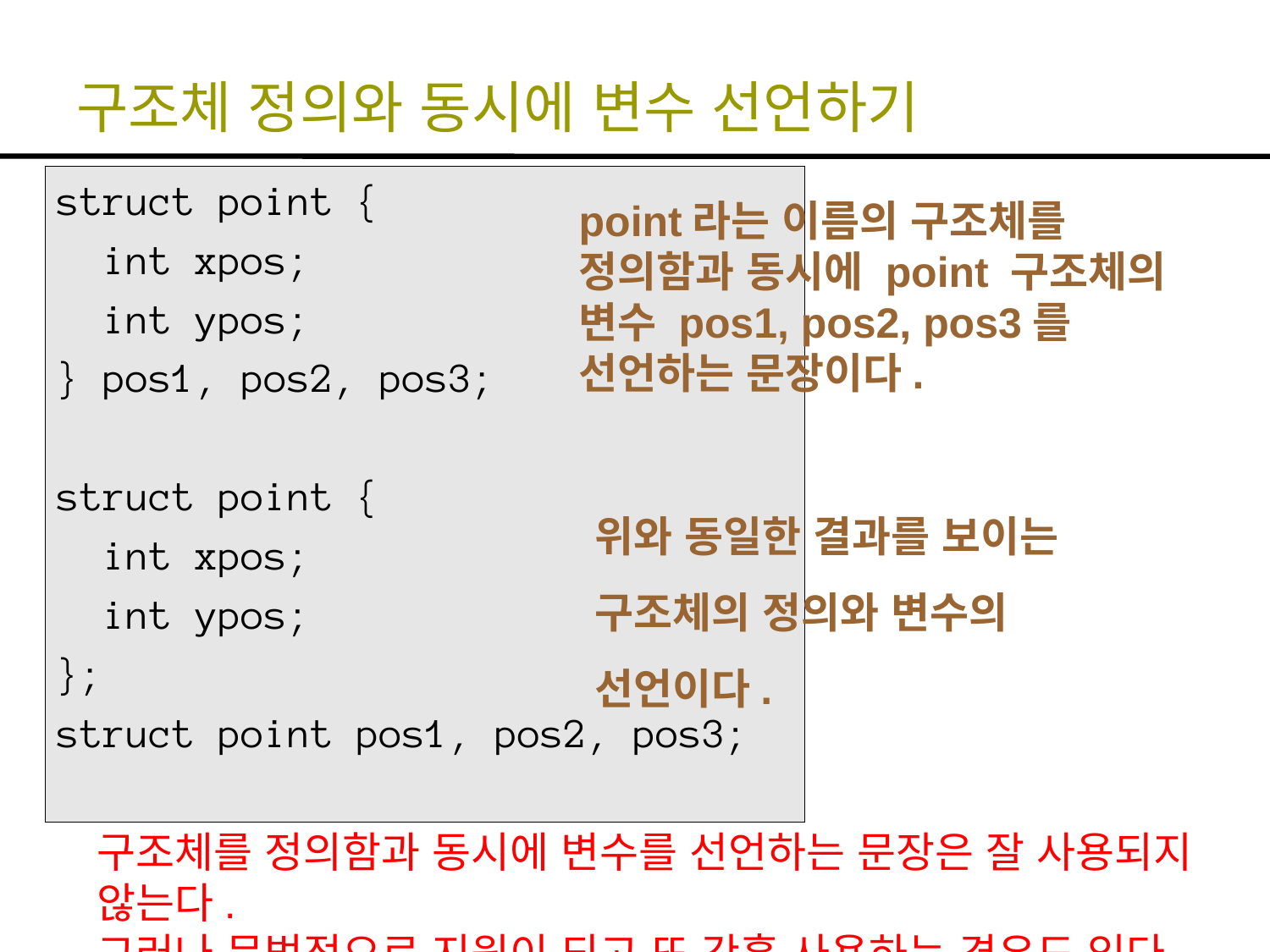

# 구조체 정의와 동시에 변수 선언하기
struct point {
  int xpos;
  int ypos;
} pos1, pos2, pos3;

struct point {
  int xpos;
  int ypos;
};
struct point pos1, pos2, pos3;

point라는 이름의 구조체를 정의함과 동시에 point 구조체의 변수 pos1, pos2, pos3를 선언하는 문장이다.
위와 동일한 결과를 보이는 구조체의 정의와 변수의 선언이다.
구조체를 정의함과 동시에 변수를 선언하는 문장은 잘 사용되지 않는다.
그러나 문법적으로 지원이 되고 또 간혹 사용하는 경우도 있다.